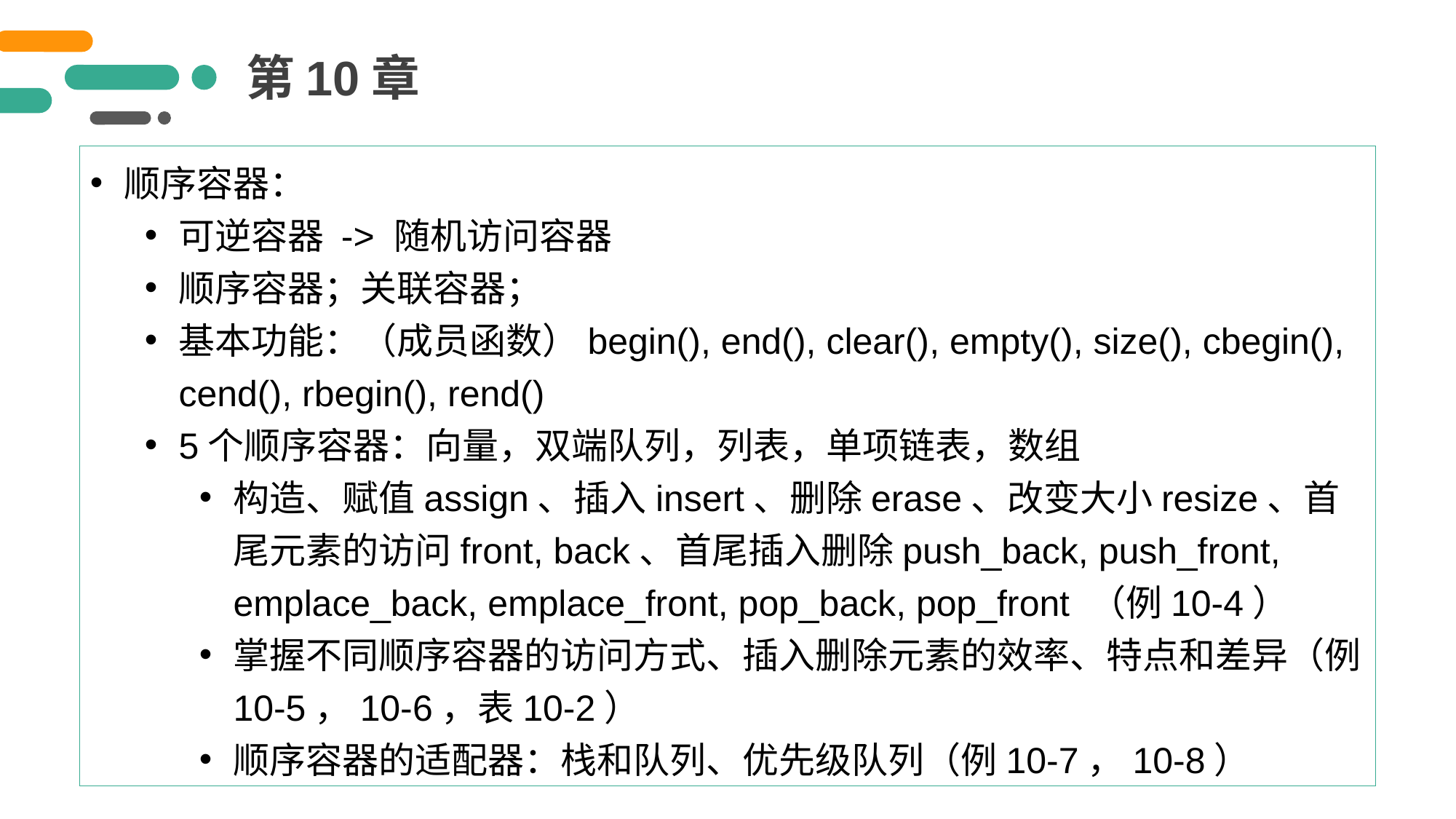

第10章
顺序容器：
可逆容器 -> 随机访问容器
顺序容器；关联容器；
基本功能：（成员函数）begin(), end(), clear(), empty(), size(), cbegin(), cend(), rbegin(), rend()
5个顺序容器：向量，双端队列，列表，单项链表，数组
构造、赋值assign、插入insert、删除erase、改变大小resize、首尾元素的访问front, back、首尾插入删除push_back, push_front, emplace_back, emplace_front, pop_back, pop_front （例10-4）
掌握不同顺序容器的访问方式、插入删除元素的效率、特点和差异（例10-5，10-6，表10-2）
顺序容器的适配器：栈和队列、优先级队列（例10-7，10-8）